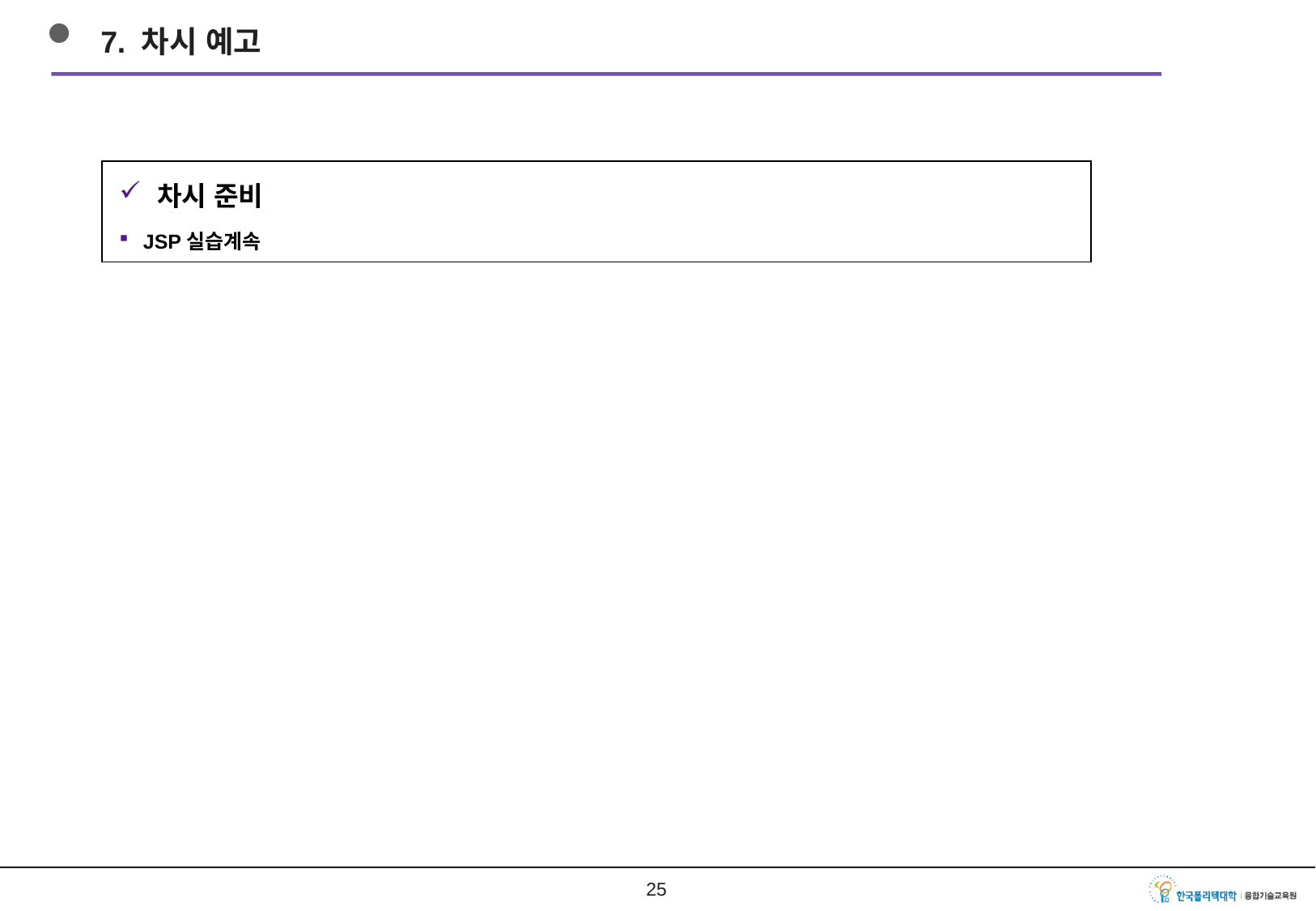

7. 차시 예고
차시 준비
JSP실습계속
25